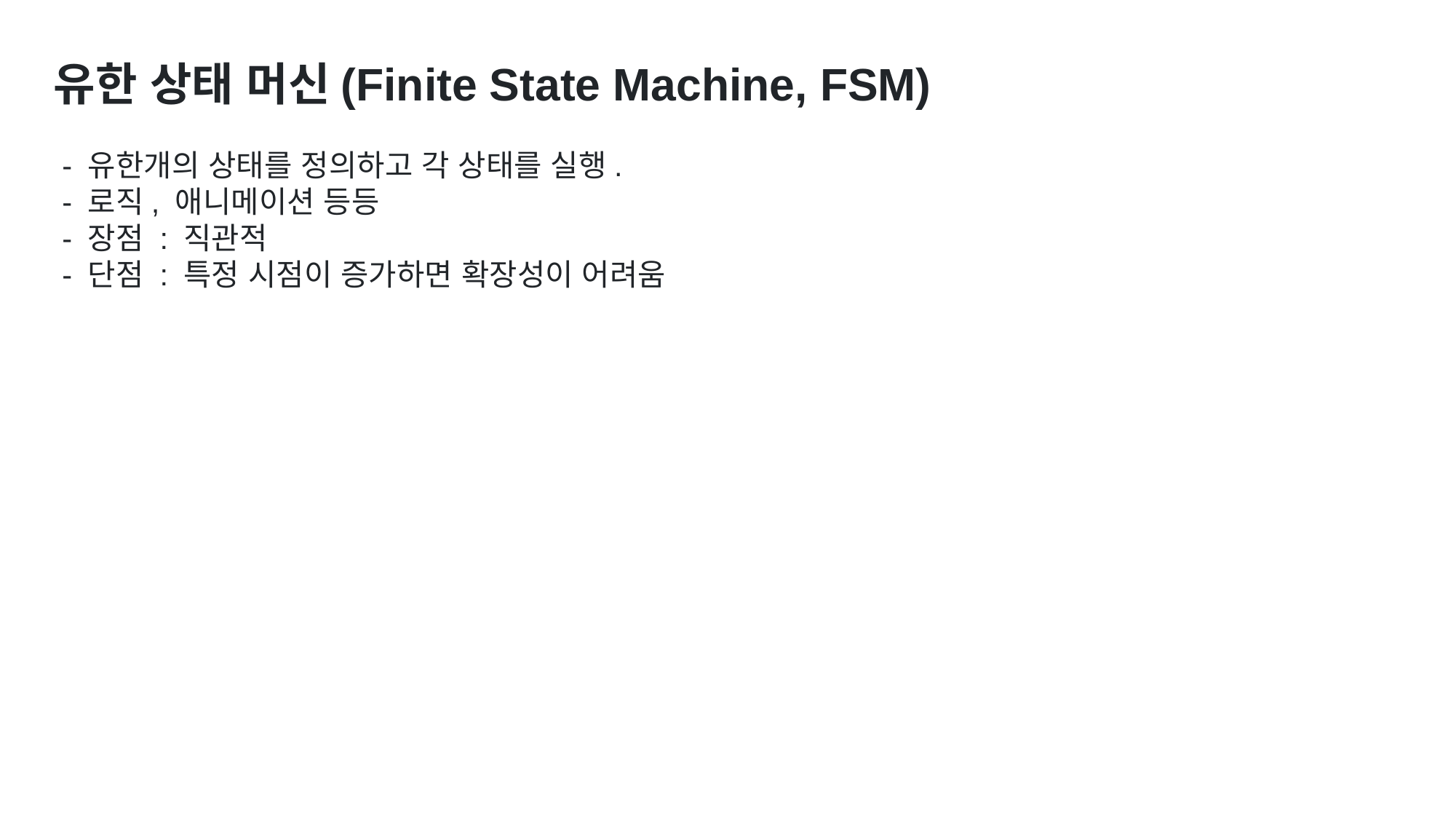

유한 상태 머신(Finite State Machine, FSM)

 - 유한개의 상태를 정의하고 각 상태를 실행.
 - 로직, 애니메이션 등등
 - 장점 : 직관적
 - 단점 : 특정 시점이 증가하면 확장성이 어려움